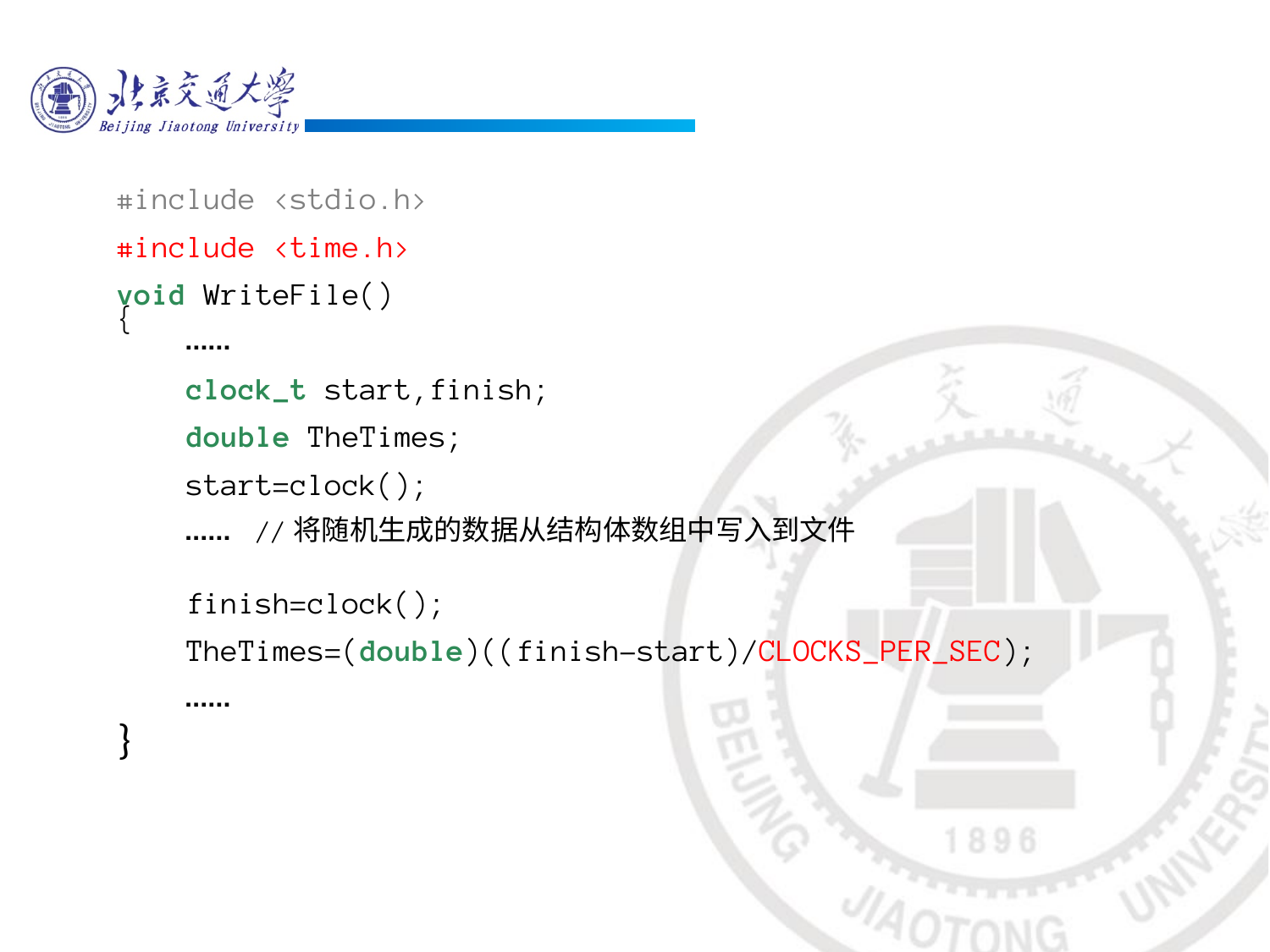

#include <stdio.h>

#include <time.h>

void WriteFile()
{
    ……

    clock_t start,finish;

    double TheTimes;

    start=clock();

   …… //将随机生成的数据从结构体数组中写入到文件

    finish=clock();

    TheTimes=(double)((finish-start)/CLOCKS_PER_SEC);

   ……

}